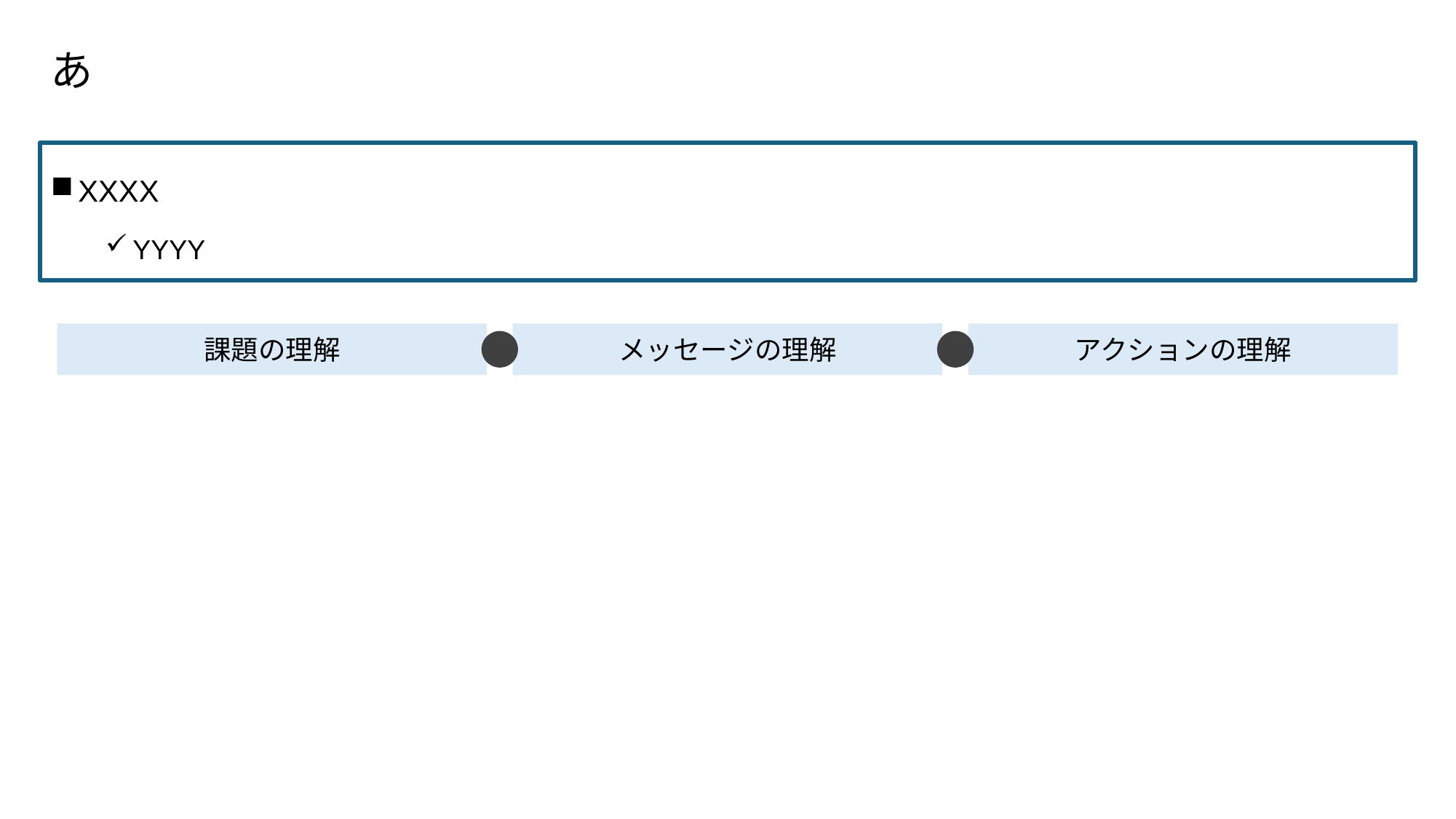

# あ
XXXX
YYYY
課題の理解
メッセージの理解
アクションの理解